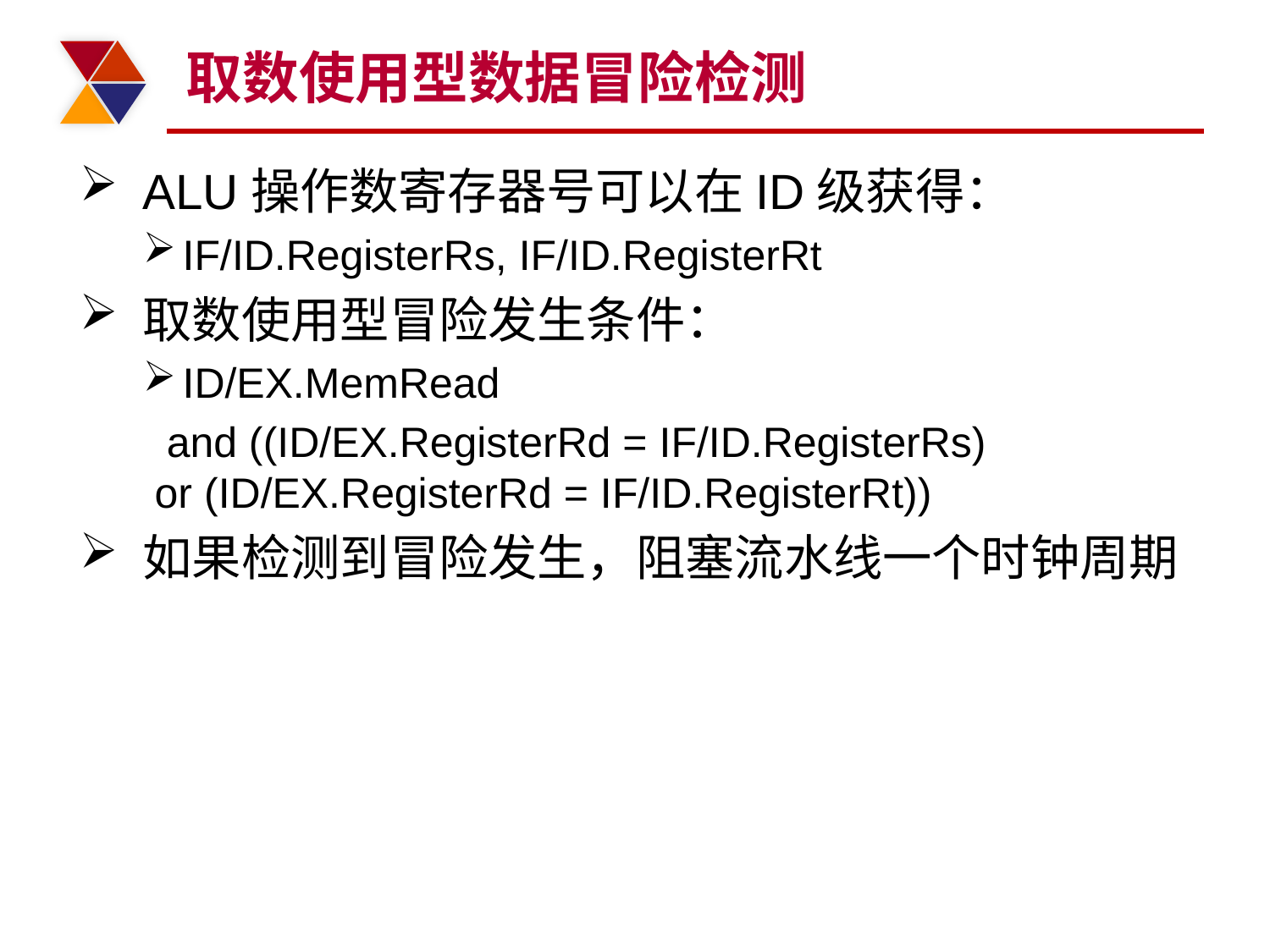

# 取数使用型数据冒险检测
ALU操作数寄存器号可以在ID级获得：
IF/ID.RegisterRs, IF/ID.RegisterRt
取数使用型冒险发生条件：
ID/EX.MemRead
  and ((ID/EX.RegisterRd = IF/ID.RegisterRs)
 or (ID/EX.RegisterRd = IF/ID.RegisterRt))
如果检测到冒险发生，阻塞流水线一个时钟周期